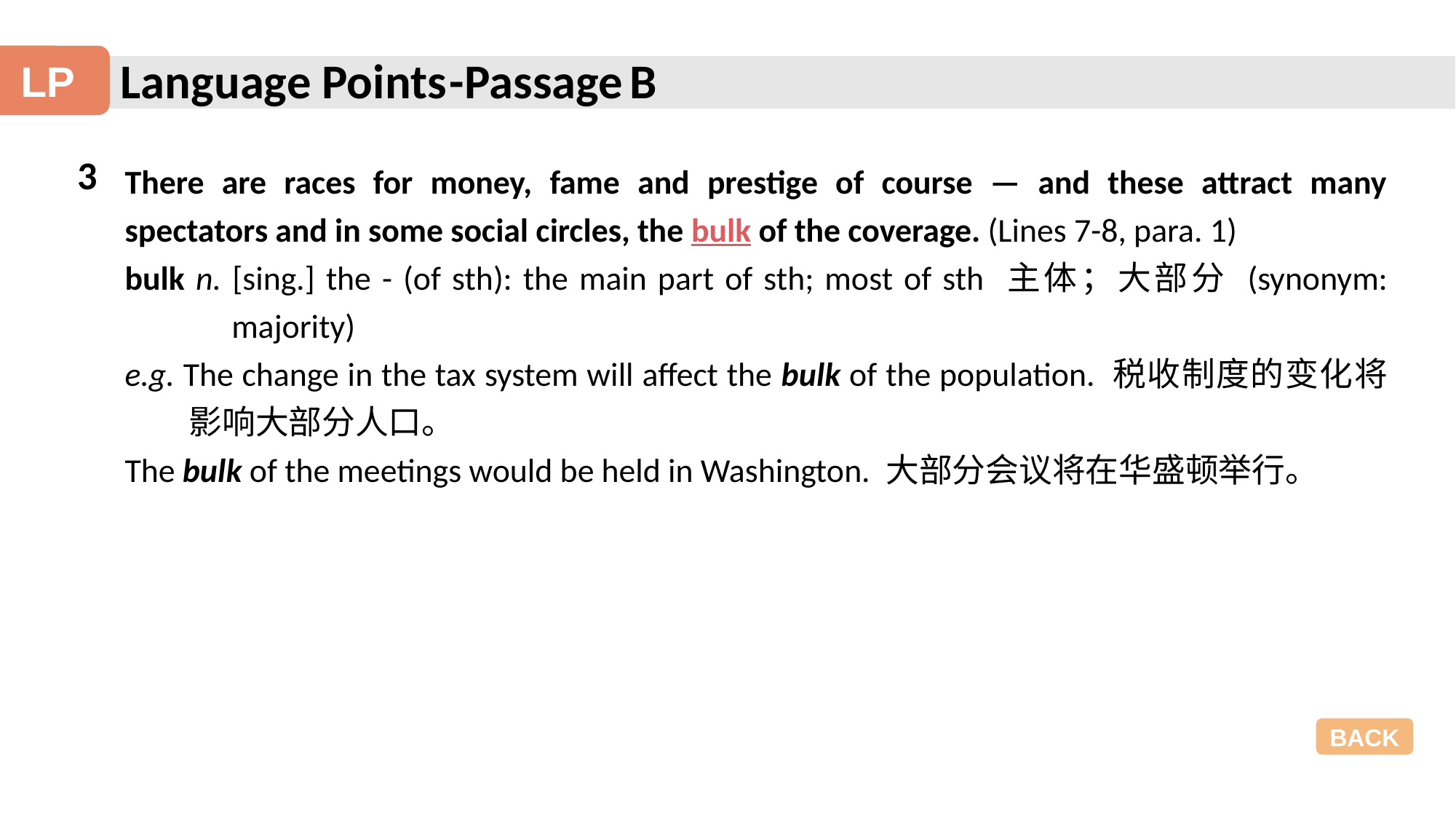

Language Points
-Passage B
LP

3
There are races for money, fame and prestige of course — and these attract many spectators and in some social circles, the bulk of the coverage. (Lines 7-8, para. 1)
bulk n. [sing.] the - (of sth): the main part of sth; most of sth 主体；大部分 (synonym: majority)
e.g. The change in the tax system will affect the bulk of the population. 税收制度的变化将影响大部分人口。
The bulk of the meetings would be held in Washington. 大部分会议将在华盛顿举行。
BACK